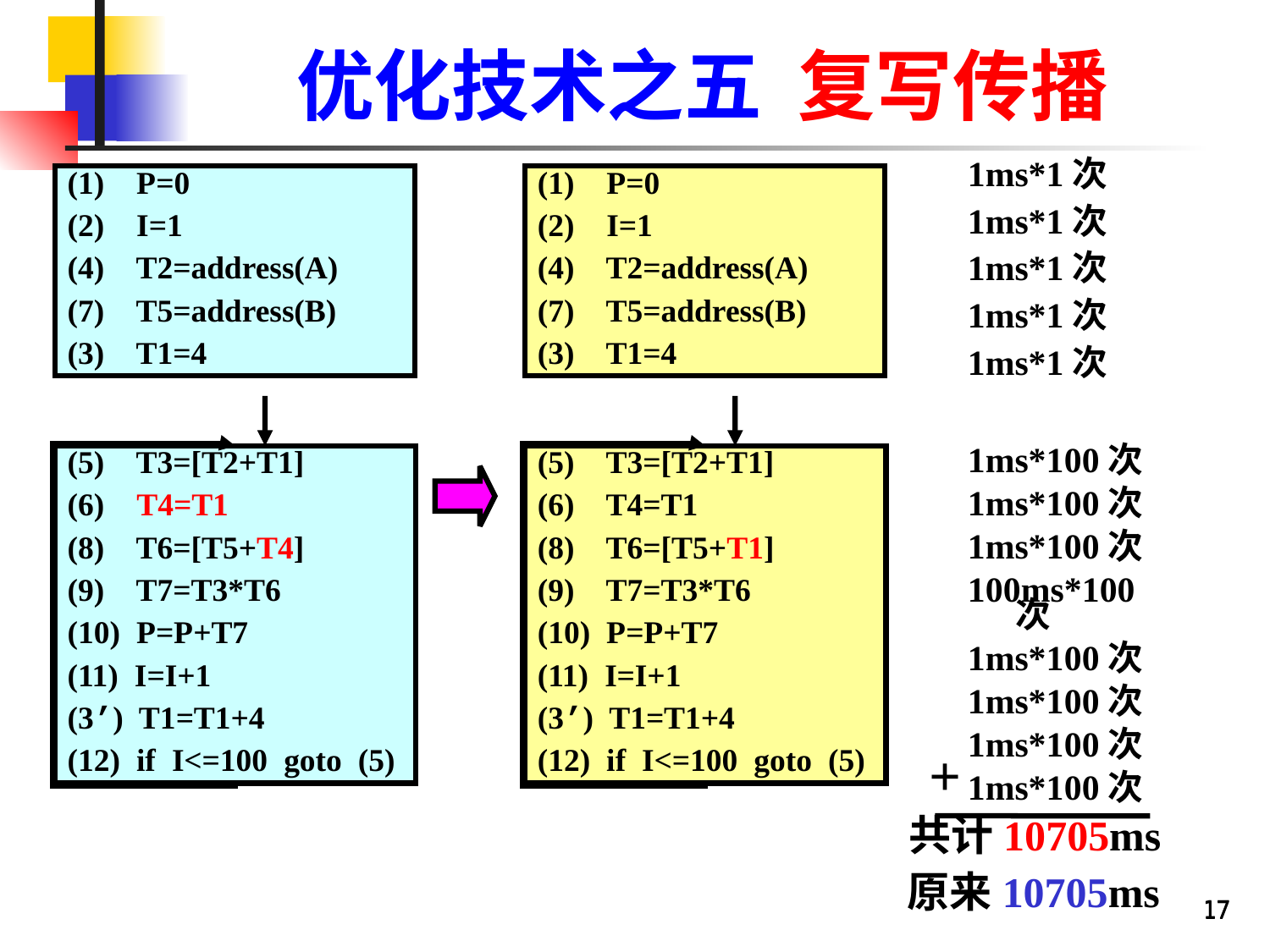

优化技术之五  复写传播
1ms*1次
1ms*1次
1ms*1次
1ms*1次
1ms*1次
(1)    P=0
(2)    I=1
(4)    T2=address(A)
(7)    T5=address(B)
(3)    T1=4
(1)    P=0
(2)    I=1
(4)    T2=address(A)
(7)    T5=address(B)
(3)    T1=4

(5)    T3=[T2+T1]
(6)    T4=T1
(8)    T6=[T5+T4]
(9)    T7=T3*T6
(10)  P=P+T7
(11)  I=I+1
(3’)  T1=T1+4
(12)  if  I<=100  goto  (5)
(5)    T3=[T2+T1]
(6)    T4=T1
(8)    T6=[T5+T1]
(9)    T7=T3*T6
(10)  P=P+T7
(11)  I=I+1
(3’)  T1=T1+4
(12)  if  I<=100  goto  (5)
1ms*100次
1ms*100次
1ms*100次
100ms*100次
1ms*100次
1ms*100次
1ms*100次
1ms*100次

+
共计10705ms
原来10705ms

17
17